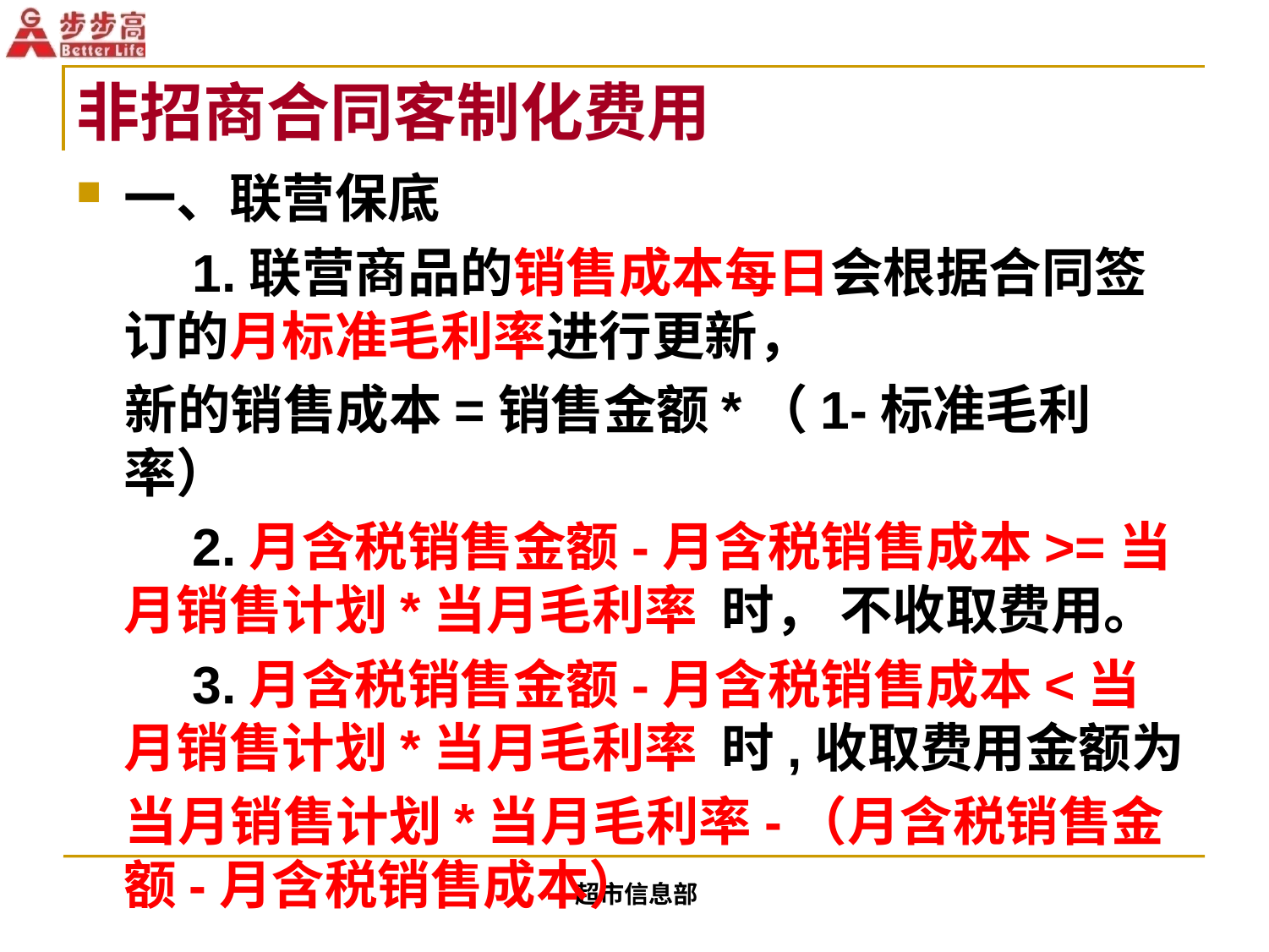

# 非招商合同客制化费用
一、联营保底
        1.联营商品的销售成本每日会根据合同签订的月标准毛利率进行更新，
   新的销售成本=销售金额*（1-标准毛利率）
        2.月含税销售金额-月含税销售成本>=当月销售计划*当月毛利率  时， 不收取费用。
        3.月含税销售金额-月含税销售成本<当月销售计划*当月毛利率  时,收取费用金额为
   当月销售计划*当月毛利率-（月含税销售金额-月含税销售成本）